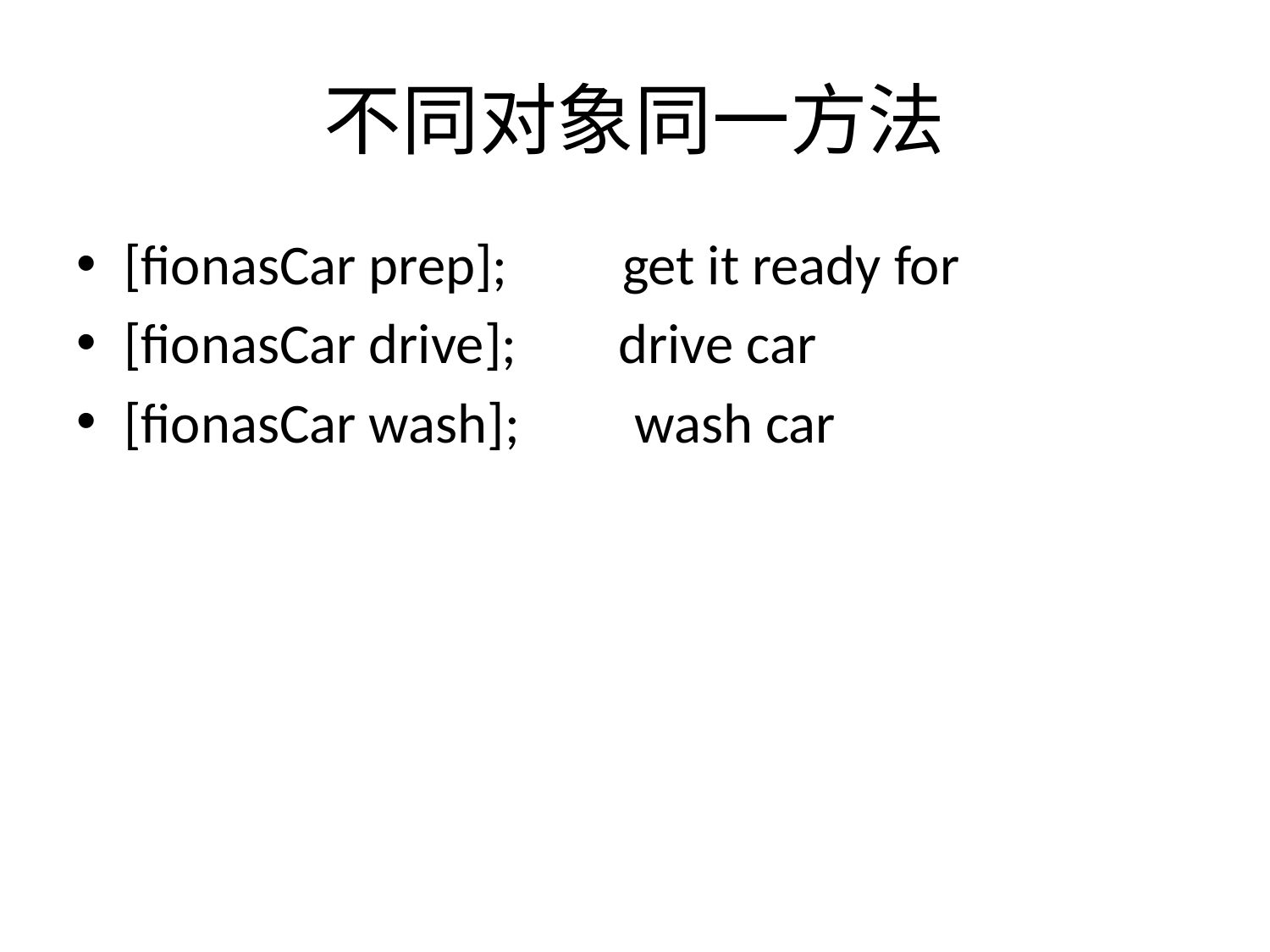

# 不同对象同一方法
[fionasCar prep];         get it ready for
[fionasCar drive];        drive car
[fionasCar wash];         wash car